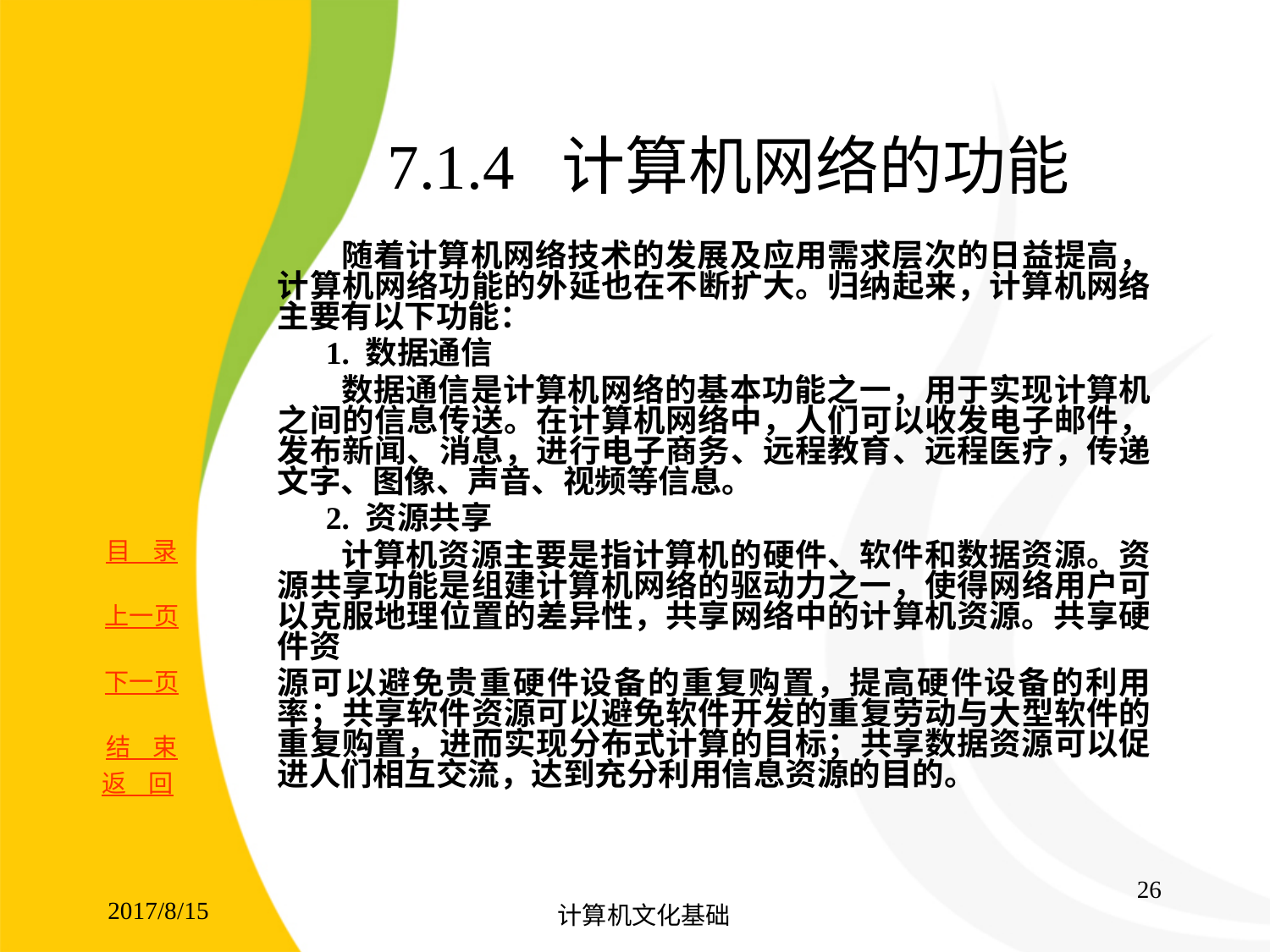

# 7.1.4  计算机网络的功能
       随着计算机网络技术的发展及应用需求层次的日益提高，计算机网络功能的外延也在不断扩大。归纳起来，计算机网络主要有以下功能：
      1. 数据通信
       数据通信是计算机网络的基本功能之一，用于实现计算机之间的信息传送。在计算机网络中，人们可以收发电子邮件，发布新闻、消息，进行电子商务、远程教育、远程医疗，传递文字、图像、声音、视频等信息。
      2. 资源共享
       计算机资源主要是指计算机的硬件、软件和数据资源。资源共享功能是组建计算机网络的驱动力之一，使得网络用户可以克服地理位置的差异性，共享网络中的计算机资源。共享硬件资
源可以避免贵重硬件设备的重复购置，提高硬件设备的利用率；共享软件资源可以避免软件开发的重复劳动与大型软件的重复购置，进而实现分布式计算的目标；共享数据资源可以促进人们相互交流，达到充分利用信息资源的目的。
返    回
26
2017/8/15